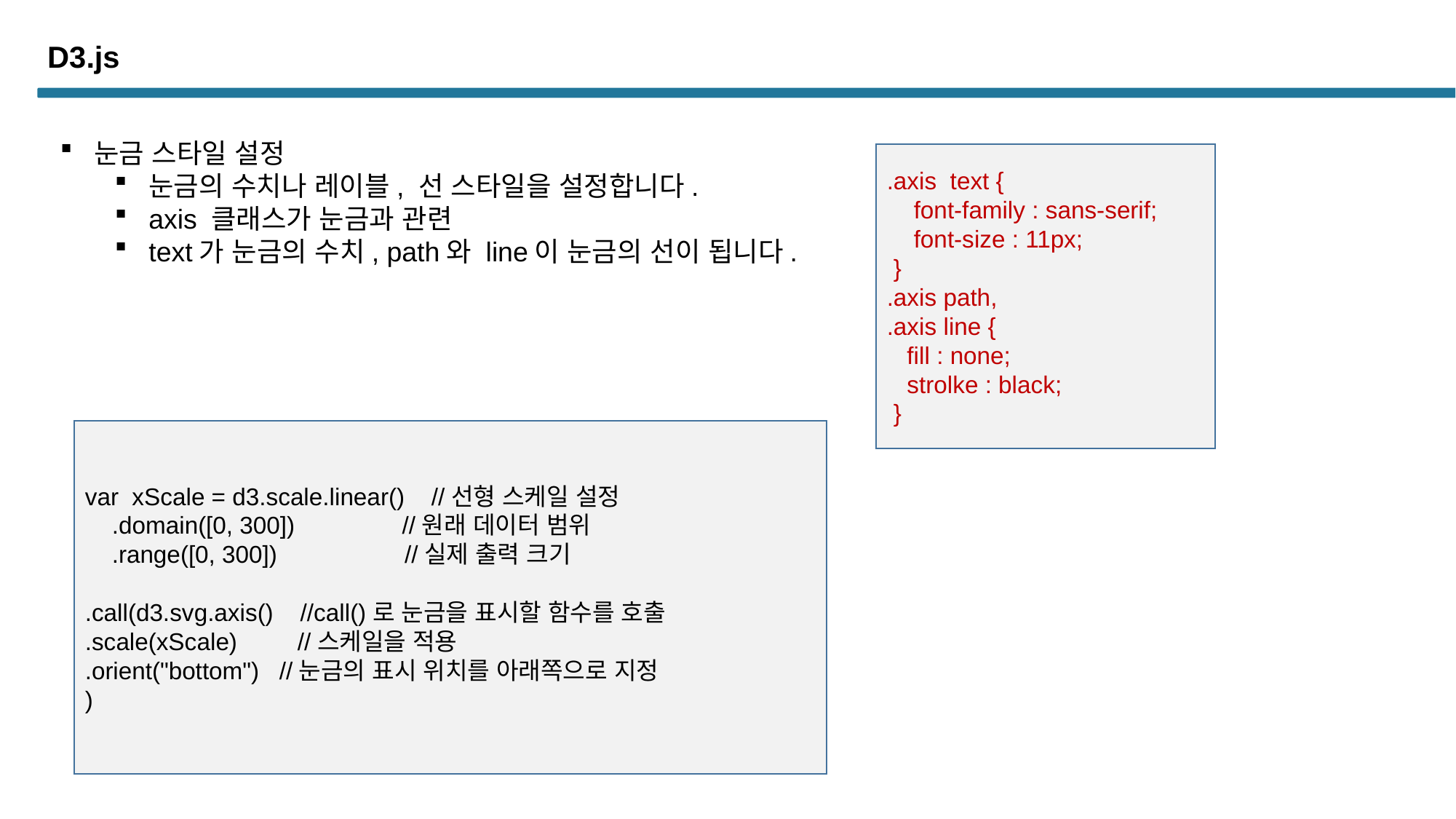

D3.js
눈금 스타일 설정
눈금의 수치나 레이블, 선 스타일을 설정합니다.
axis 클래스가 눈금과 관련
text가 눈금의 수치, path와 line이 눈금의 선이 됩니다.
.axis  text {
    font-family : sans-serif;
    font-size : 11px;
 }
.axis path,
.axis line {
   fill : none;
   strolke : black;
 }
var  xScale = d3.scale.linear()    //선형 스케일 설정
    .domain([0, 300])                //원래 데이터 범위
    .range([0, 300])                   //실제 출력 크기

.call(d3.svg.axis()    //call()로 눈금을 표시할 함수를 호출
.scale(xScale)         //스케일을 적용
.orient("bottom")   //눈금의 표시 위치를 아래쪽으로 지정
)